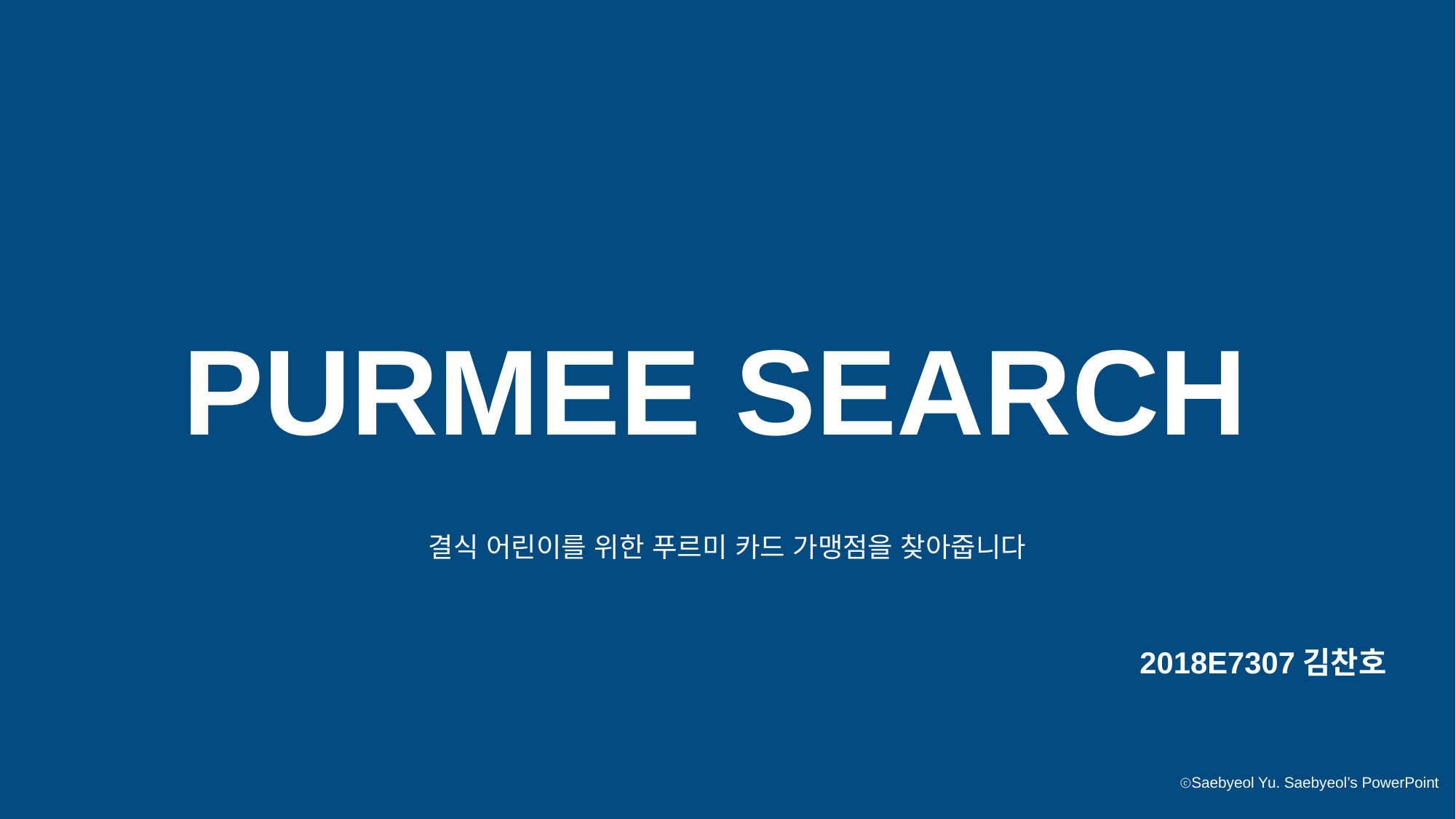

PURMEE SEARCH

결식 어린이를 위한 푸르미 카드 가맹점을 찾아줍니다
2018E7307김찬호